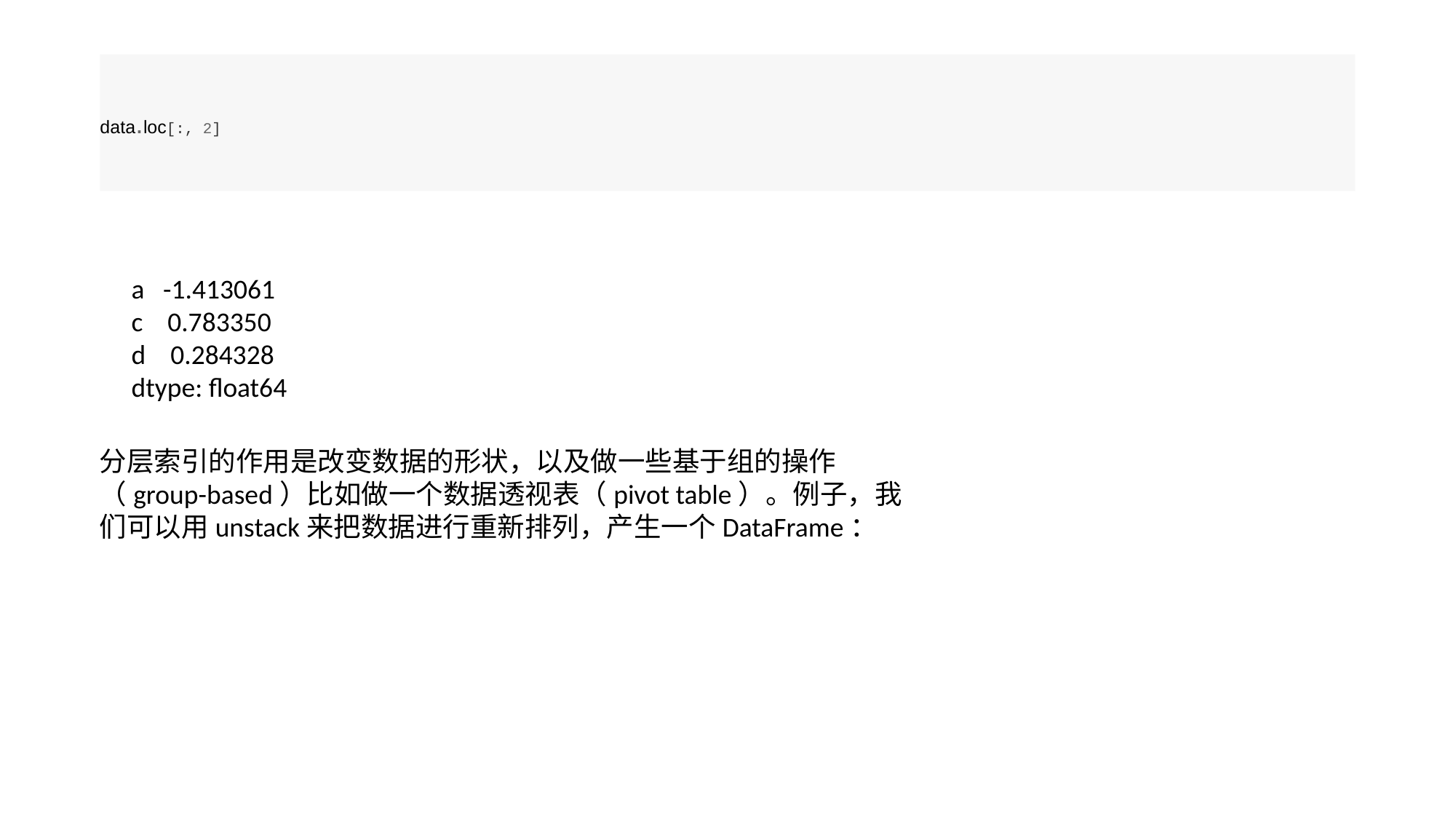

# data.loc[:, 2]
a   -1.413061
c    0.783350
d    0.284328
dtype: float64
分层索引的作用是改变数据的形状，以及做一些基于组的操作（group-based）比如做一个数据透视表（pivot table）。例子，我们可以用unstack来把数据进行重新排列，产生一个DataFrame：